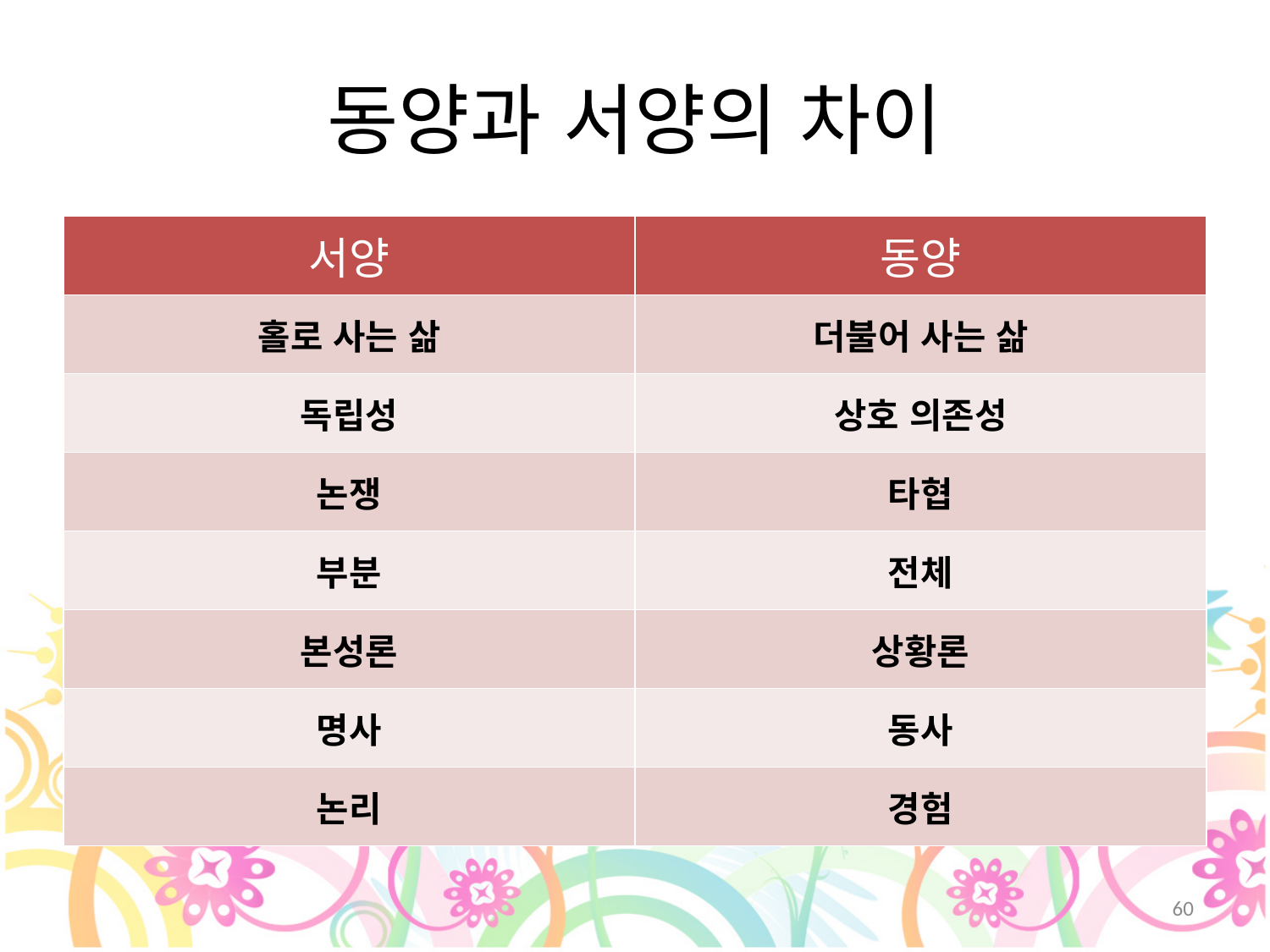

# 동양과 서양의 차이
| 서양 | 동양 |
| --- | --- |
| 홀로 사는 삶 | 더불어 사는 삶 |
| 독립성 | 상호 의존성 |
| 논쟁 | 타협 |
| 부분 | 전체 |
| 본성론 | 상황론 |
| 명사 | 동사 |
| 논리 | 경험 |

60